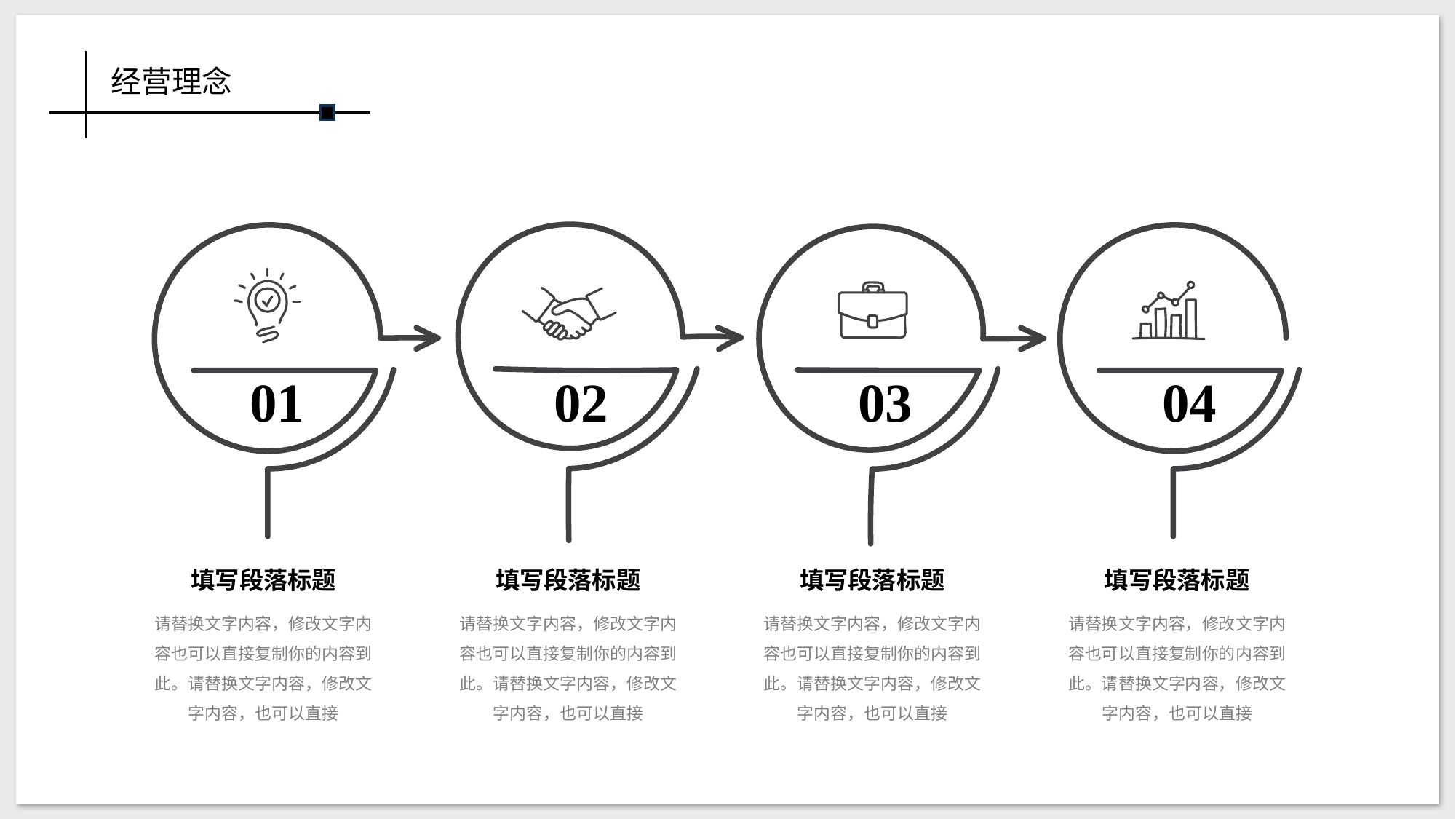

经营理念

01
02
03
04

填写段落标题
填写段落标题
填写段落标题
填写段落标题
请替换文字内容，修改文字内容也可以直接复制你的内容到此。请替换文字内容，修改文字内容，也可以直接
请替换文字内容，修改文字内容也可以直接复制你的内容到此。请替换文字内容，修改文字内容，也可以直接
请替换文字内容，修改文字内容也可以直接复制你的内容到此。请替换文字内容，修改文字内容，也可以直接
请替换文字内容，修改文字内容也可以直接复制你的内容到此。请替换文字内容，修改文字内容，也可以直接